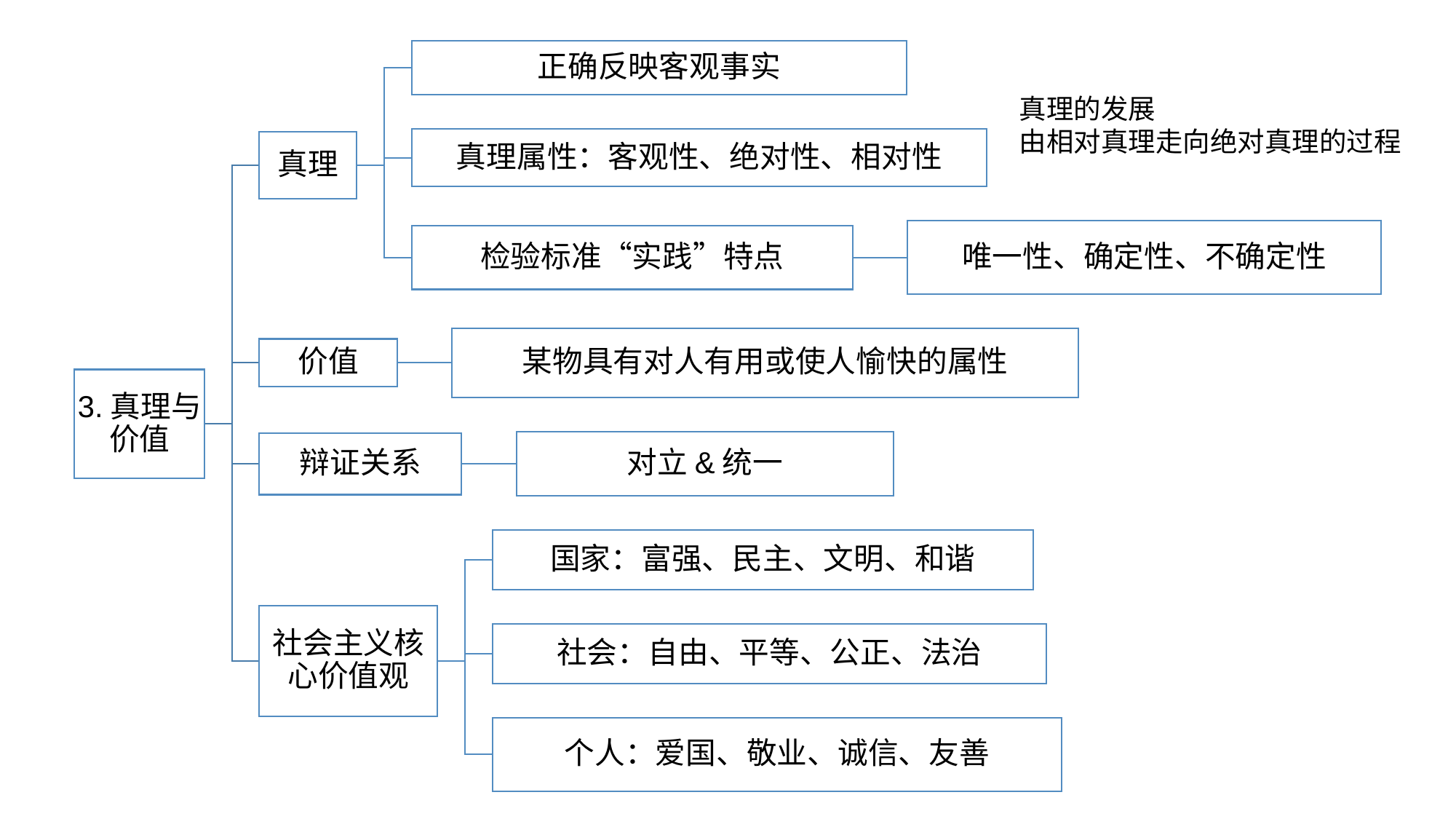

3.真理与价值
真理
正确反映客观事实
真理属性：客观性、绝对性、相对性
检验标准“实践”特点
唯一性、确定性、不确定性
价值
某物具有对人有用或使人愉快的属性
辩证关系
对立&统一
社会主义核心价值观
国家：富强、民主、文明、和谐
社会：自由、平等、公正、法治
个人：爱国、敬业、诚信、友善
真理的发展
由相对真理走向绝对真理的过程